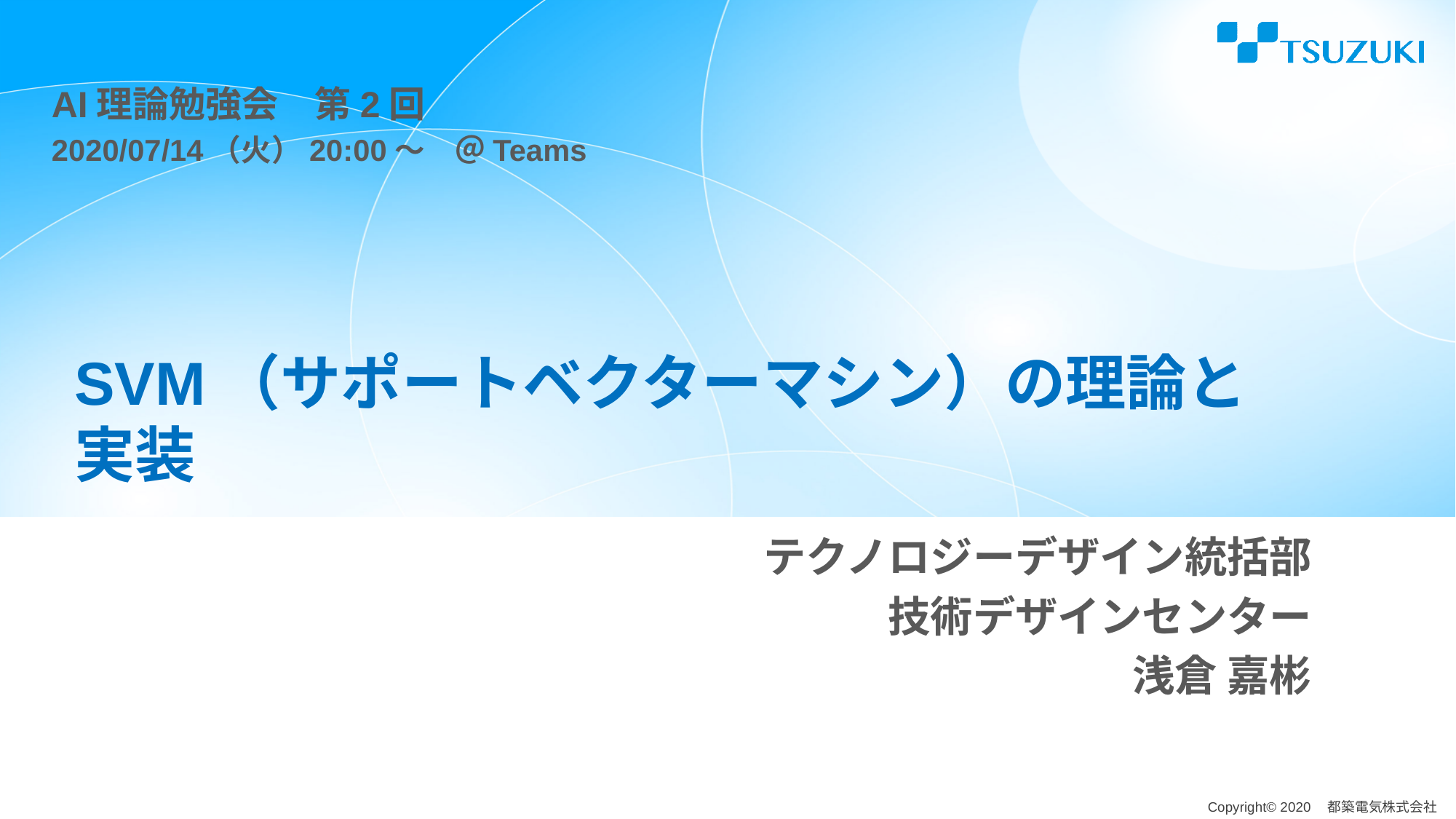

AI理論勉強会　第2回
2020/07/14（火）20:00～　＠Teams
# SVM（サポートベクターマシン）の理論と実装
テクノロジーデザイン統括部
技術デザインセンター
浅倉 嘉彬
Copyright© 2020　都築電気株式会社